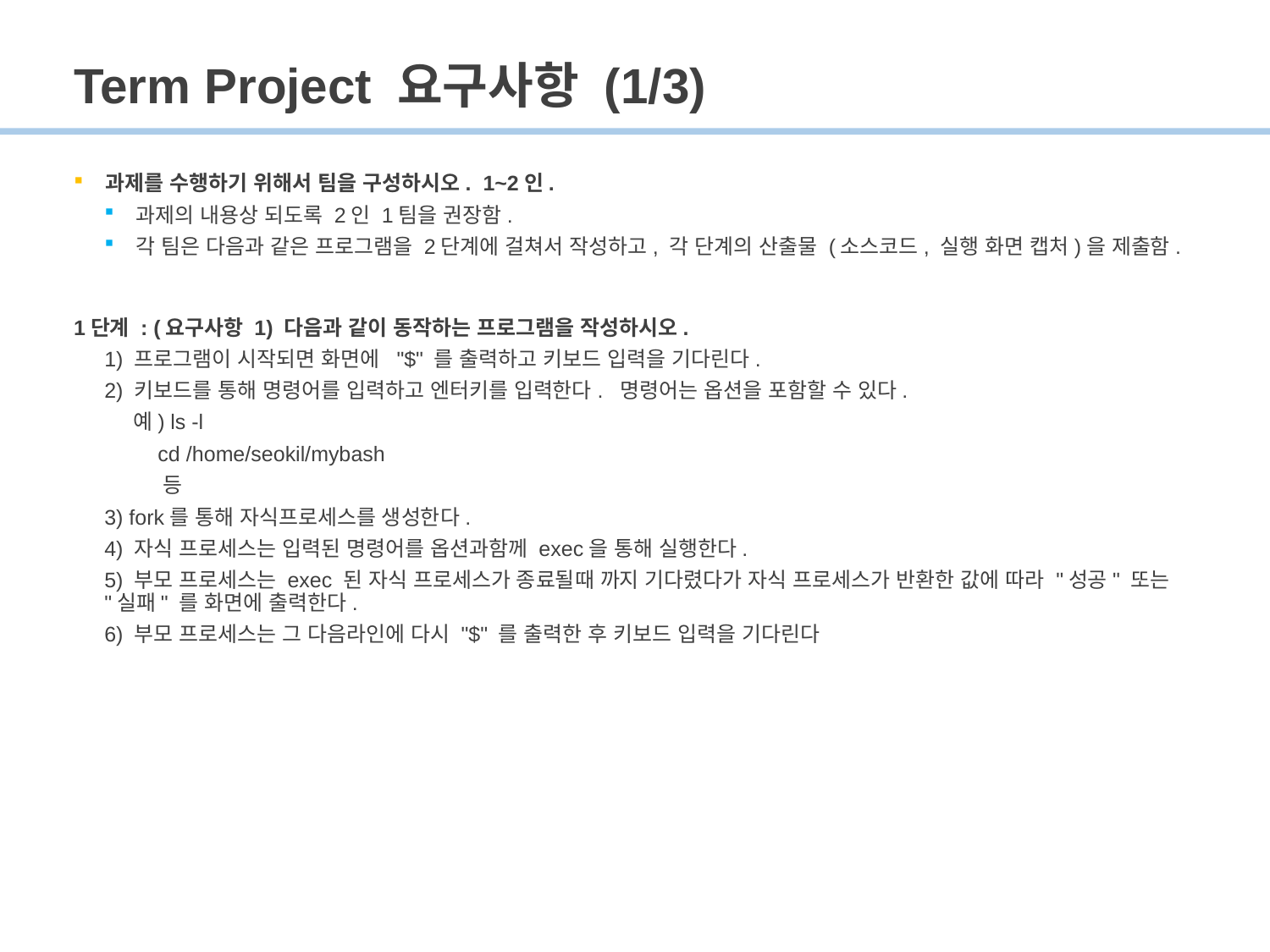

# Term Project 요구사항 (1/3)
과제를 수행하기 위해서 팀을 구성하시오.  1~2인.
과제의 내용상 되도록 2인 1팀을 권장함.
각 팀은 다음과 같은 프로그램을 2단계에 걸쳐서 작성하고, 각 단계의 산출물 (소스코드, 실행 화면 캡처)을 제출함.

1단계 : (요구사항 1) 다음과 같이 동작하는 프로그램을 작성하시오.
1) 프로그램이 시작되면 화면에  "$" 를 출력하고 키보드 입력을 기다린다.
2) 키보드를 통해 명령어를 입력하고 엔터키를 입력한다.  명령어는 옵션을 포함할 수 있다.
    예) ls -l
         cd /home/seokil/mybash
         등
3) fork를 통해 자식프로세스를 생성한다.
4) 자식 프로세스는 입력된 명령어를 옵션과함께 exec을 통해 실행한다.
5) 부모 프로세스는 exec 된 자식 프로세스가 종료될때 까지 기다렸다가 자식 프로세스가 반환한 값에 따라 "성공" 또는 "실패" 를 화면에 출력한다.
6) 부모 프로세스는 그 다음라인에 다시 "$" 를 출력한 후 키보드 입력을 기다린다